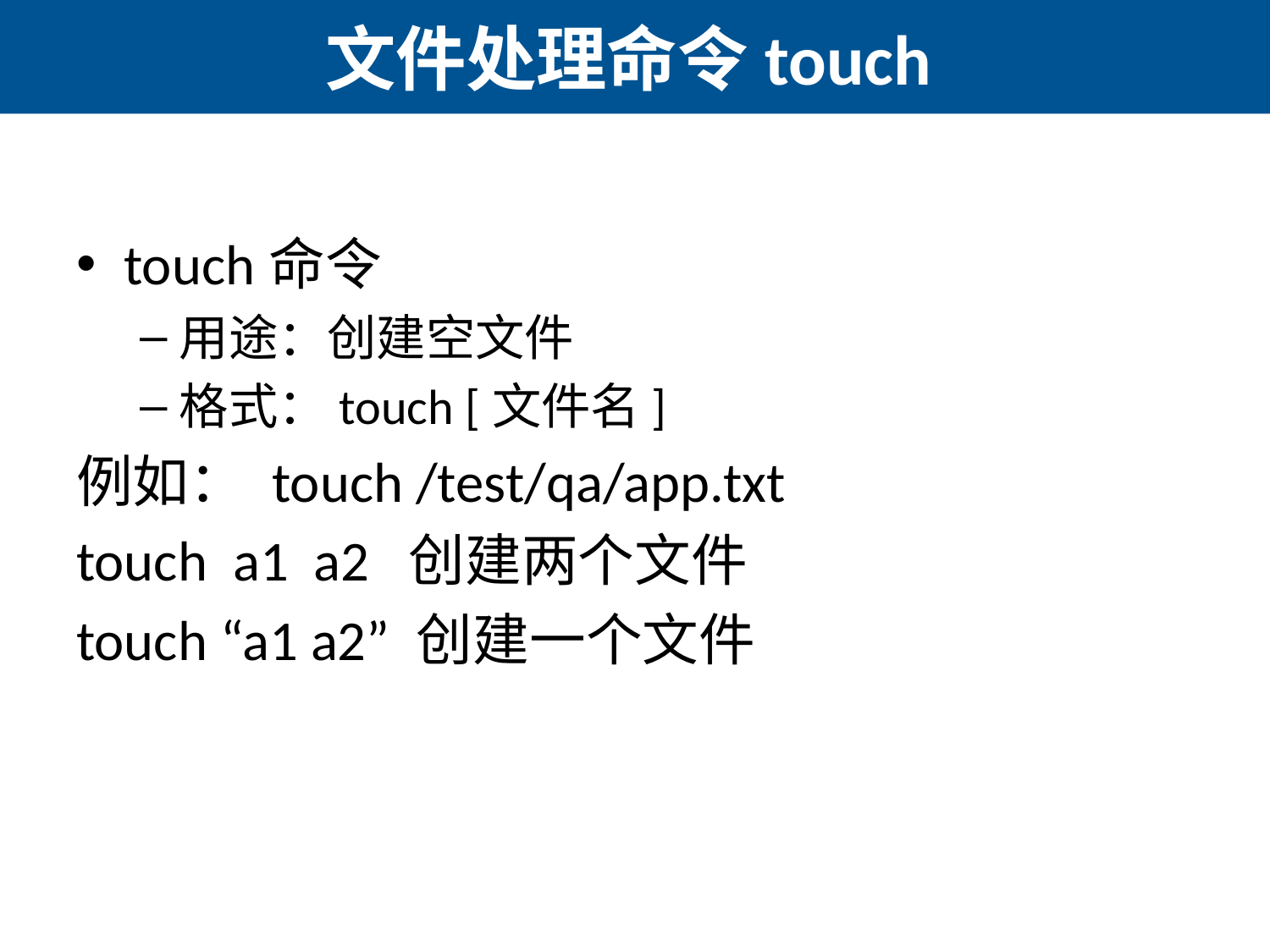

# 文件处理命令touch
touch命令
用途：创建空文件
格式：touch [文件名]
例如： touch /test/qa/app.txt
touch  a1  a2  创建两个文件
touch “a1 a2” 创建一个文件